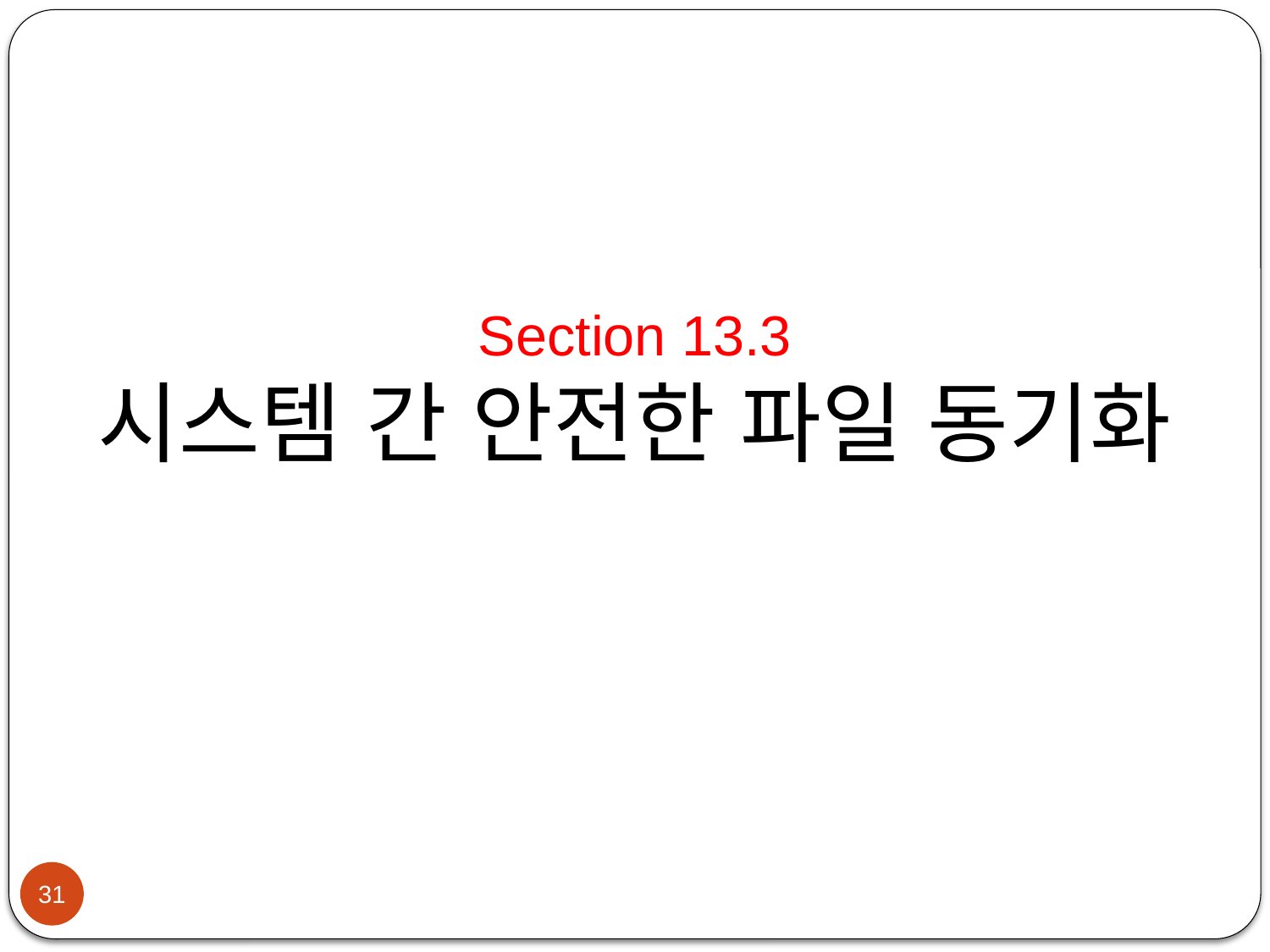

Section 13.3
시스템 간 안전한 파일 동기화
31